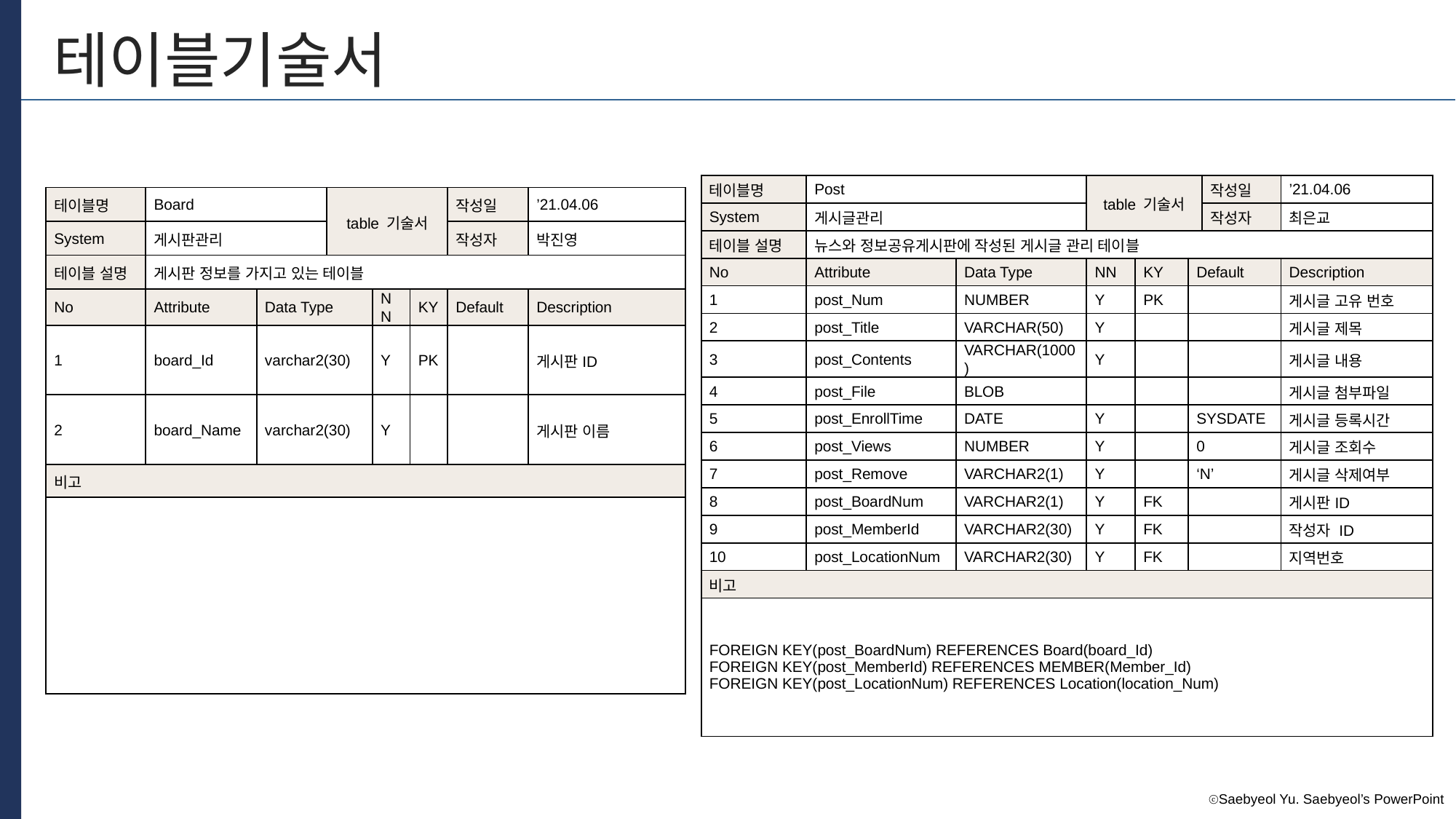

테이블기술서
| 테이블명 | Post |  | table 기술서 |  |  | 작성일 | ’21.04.06 |
| --- | --- | --- | --- | --- | --- | --- | --- |
| System | 게시글관리 |  |  |  |  | 작성자 | 최은교 |
| 테이블 설명 | 뉴스와 정보공유게시판에 작성된 게시글 관리 테이블 |  |  |  |  |  |  |
| No | Attribute | Data Type | NN | KY | Default | Default | Description |
| 1 | post\_Num | NUMBER | Y | PK |  |  | 게시글 고유 번호 |
| 2 | post\_Title | VARCHAR(50) | Y |  |  |  | 게시글 제목 |
| 3 | post\_Contents | VARCHAR(1000) | Y |  |  |  | 게시글 내용 |
| 4 | post\_File | BLOB |  |  |  |  | 게시글 첨부파일 |
| 5 | post\_EnrollTime | DATE | Y |  | SYSDATE | SYSDATE | 게시글 등록시간 |
| 6 | post\_Views | NUMBER | Y |  | 0 | 0 | 게시글 조회수 |
| 7 | post\_Remove | VARCHAR2(1) | Y |  | ‘N’ | ‘N’ | 게시글 삭제여부 |
| 8 | post\_BoardNum | VARCHAR2(1) | Y | FK |  |  | 게시판ID |
| 9 | post\_MemberId | VARCHAR2(30) | Y | FK |  |  | 작성자 ID |
| 10 | post\_LocationNum | VARCHAR2(30) | Y | FK |  |  | 지역번호 |
| 비고 |  |  |  |  |  |  |  |
| FOREIGN KEY(post\_BoardNum) REFERENCES Board(board\_Id) FOREIGN KEY(post\_MemberId) REFERENCES MEMBER(Member\_Id) FOREIGN KEY(post\_LocationNum) REFERENCES Location(location\_Num) |  |  |  |  |  |  |  |
| 테이블명 | Board |  | table 기술서 |  |  | 작성일 | ’21.04.06 |
| --- | --- | --- | --- | --- | --- | --- | --- |
| System | 게시판관리 |  |  |  |  | 작성자 | 박진영 |
| 테이블 설명 | 게시판 정보를 가지고 있는 테이블 |  |  |  |  |  |  |
| No | Attribute | Data Type | NN | NN | KY | Default | Description |
| 1 | board\_Id | varchar2(30) | Y | Y | PK |  | 게시판ID |
| 2 | board\_Name | varchar2(30) | Y | Y |  |  | 게시판 이름 |
| 비고 |  |  |  |  |  |  |  |
|  |  |  |  |  |  |  |  |